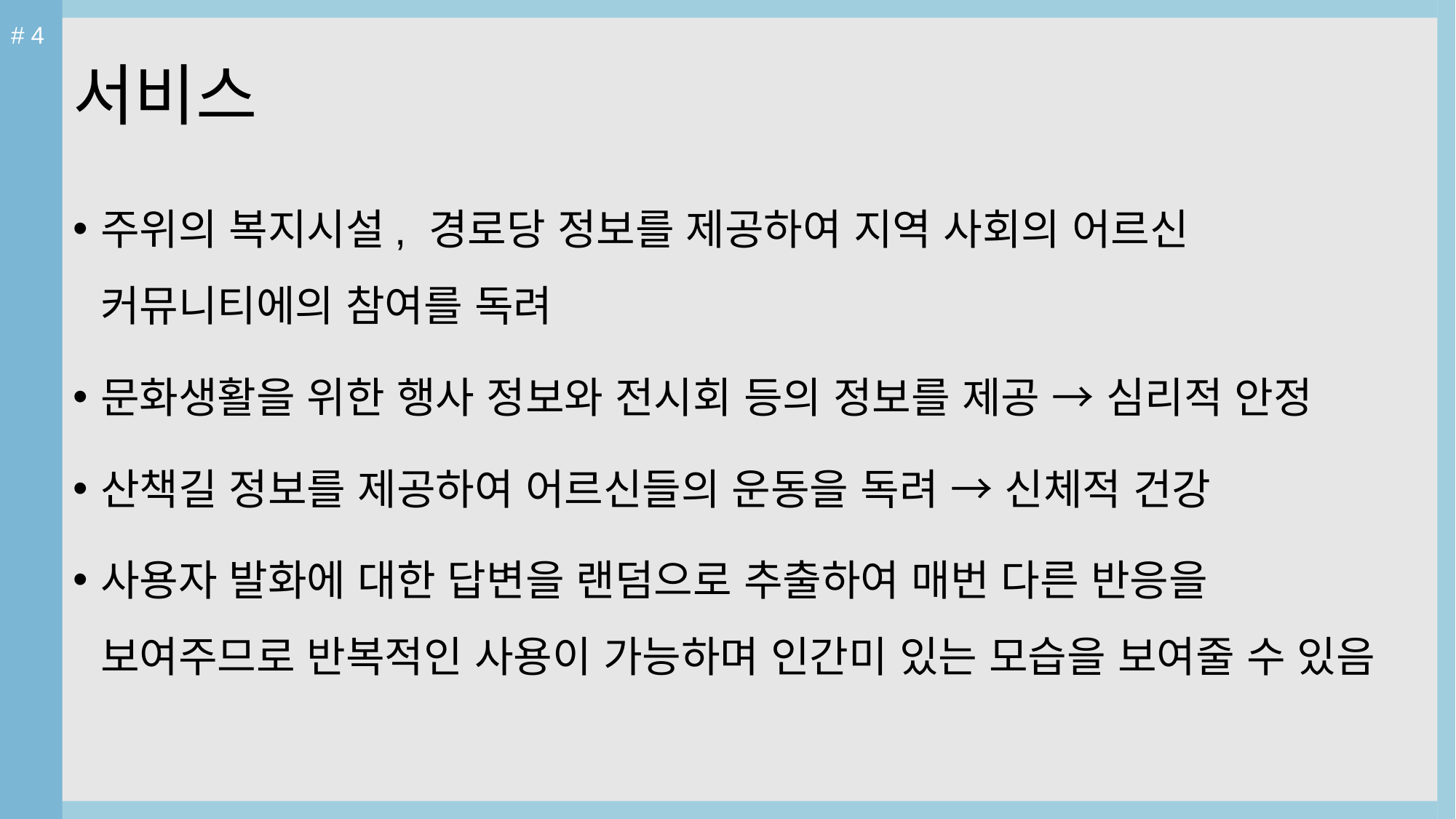

# 4
# 서비스
주위의 복지시설, 경로당 정보를 제공하여 지역 사회의 어르신 커뮤니티에의 참여를 독려
문화생활을 위한 행사 정보와 전시회 등의 정보를 제공 → 심리적 안정
산책길 정보를 제공하여 어르신들의 운동을 독려 → 신체적 건강
사용자 발화에 대한 답변을 랜덤으로 추출하여 매번 다른 반응을 보여주므로 반복적인 사용이 가능하며 인간미 있는 모습을 보여줄 수 있음